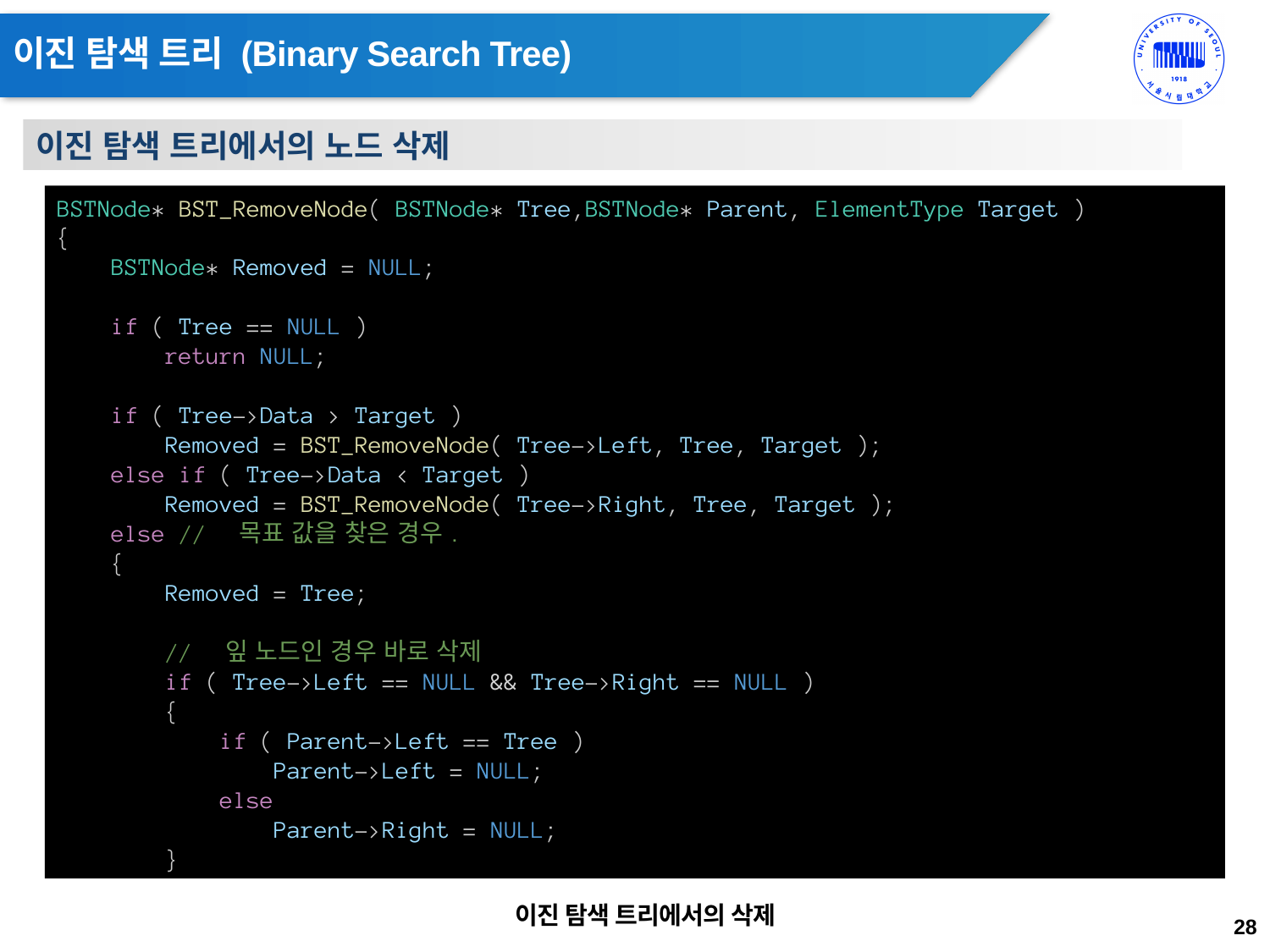

# 이진 탐색 트리 (Binary Search Tree)
이진 탐색 트리에서의 노드 삭제
BSTNode* BST_RemoveNode( BSTNode* Tree,BSTNode* Parent, ElementType Target )
{
    BSTNode* Removed = NULL;
    if ( Tree == NULL )
        return NULL;
    if ( Tree->Data > Target )
        Removed = BST_RemoveNode( Tree->Left, Tree, Target );
    else if ( Tree->Data < Target )
        Removed = BST_RemoveNode( Tree->Right, Tree, Target );
    else //  목표 값을 찾은 경우.
    {
        Removed = Tree;
        //  잎 노드인 경우 바로 삭제
        if ( Tree->Left == NULL && Tree->Right == NULL )
        {
            if ( Parent->Left == Tree )
                Parent->Left = NULL;
            else
                Parent->Right = NULL;
        }
이진 탐색 트리에서의 삭제
28